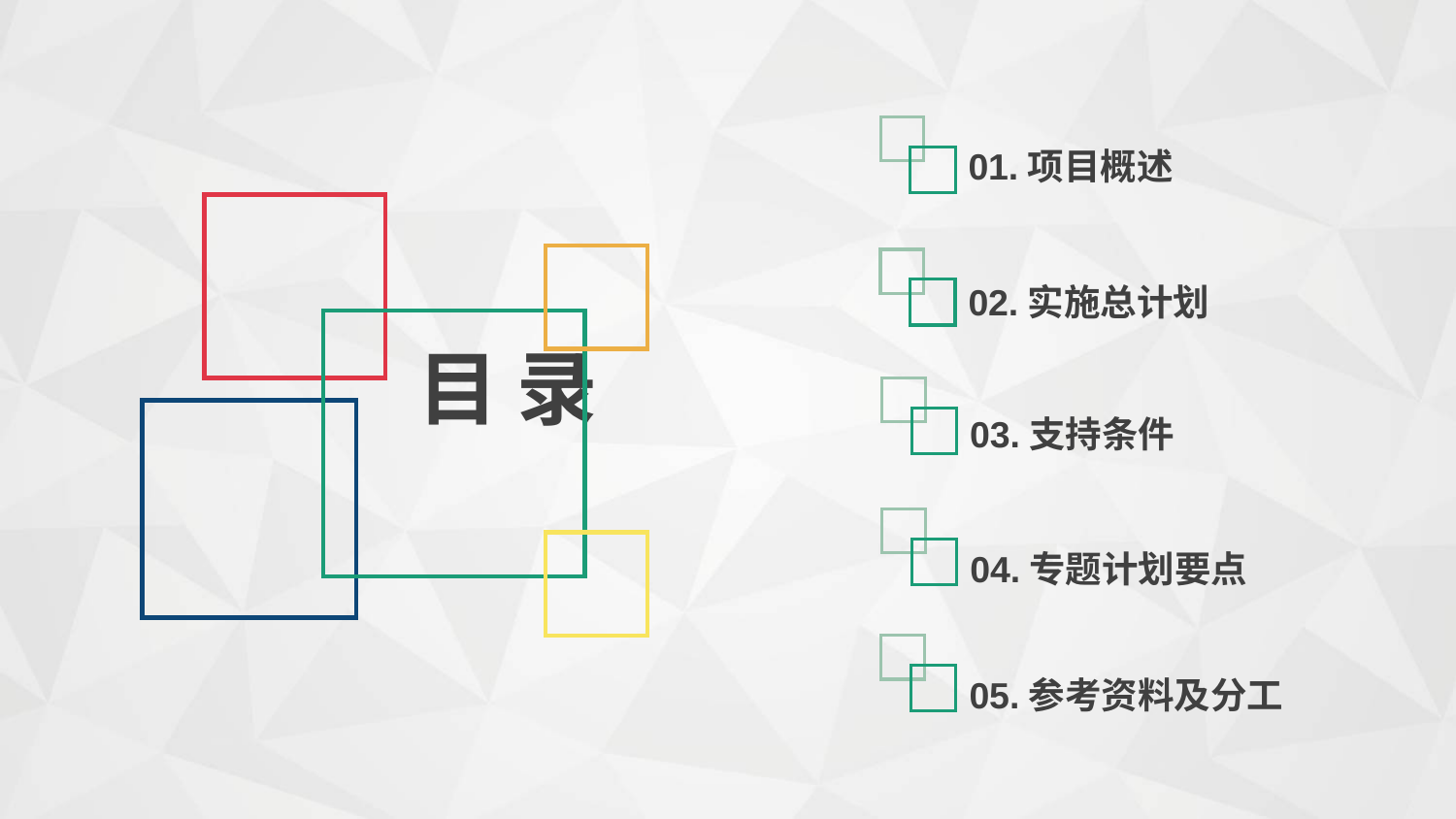

01.项目概述

02.实施总计划
目 录

03.支持条件

04.专题计划要点

05.参考资料及分工